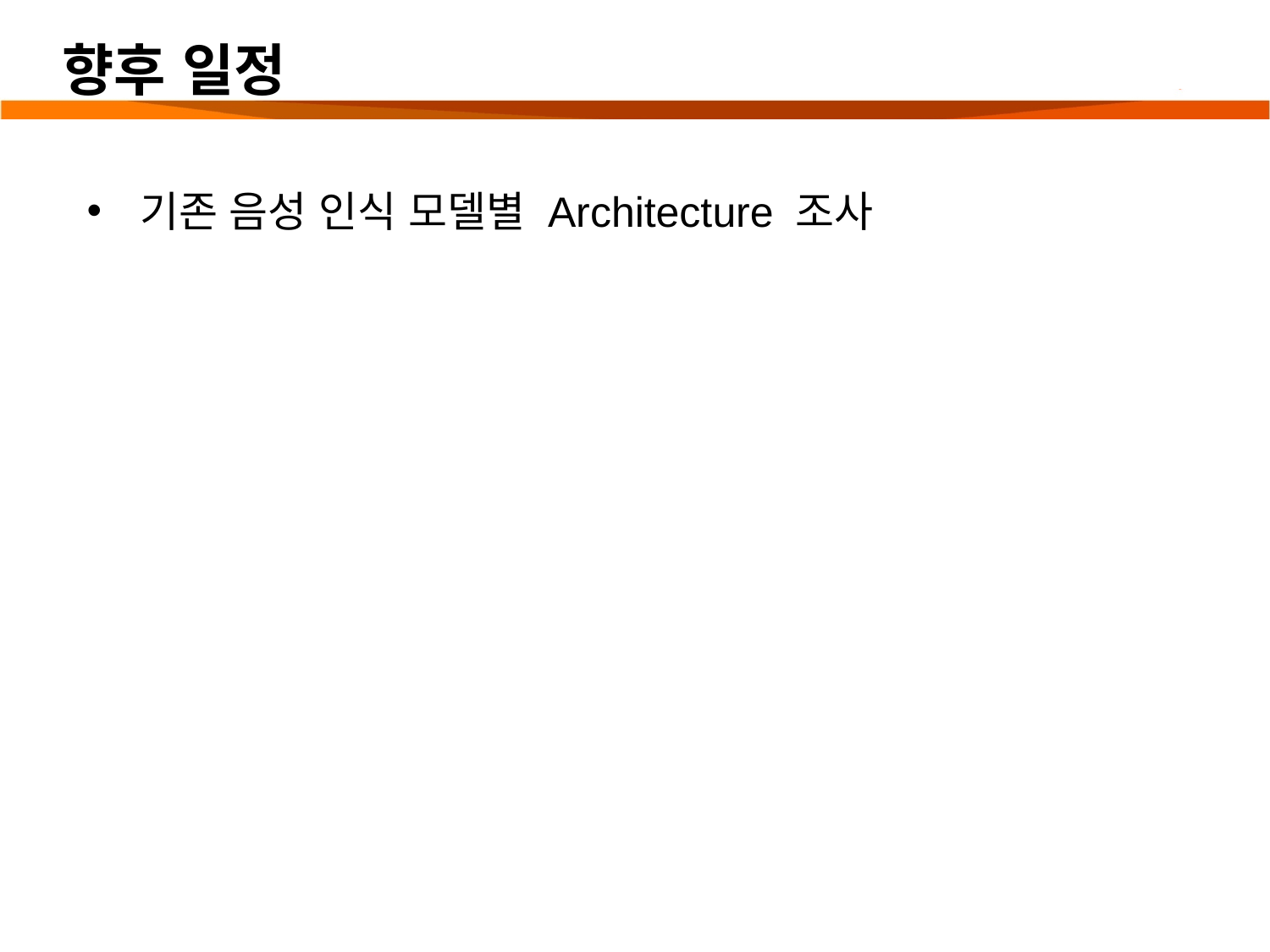

# 향후 일정
기존 음성 인식 모델별 Architecture 조사